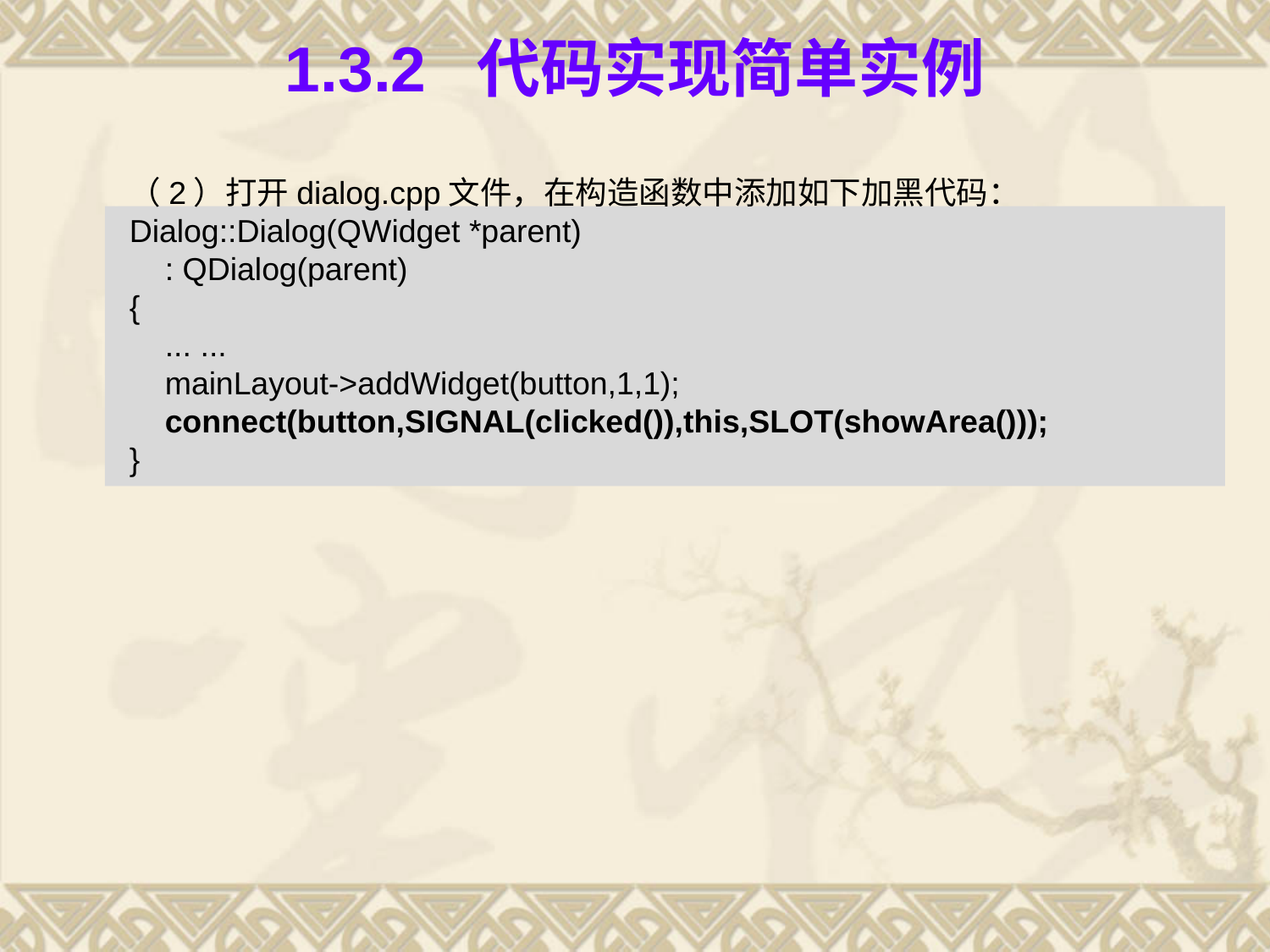

# 1.3.2  代码实现简单实例
（2）打开dialog.cpp文件，在构造函数中添加如下加黑代码：
Dialog::Dialog(QWidget *parent)
    : QDialog(parent)
{
    ... ...
    mainLayout->addWidget(button,1,1);
    connect(button,SIGNAL(clicked()),this,SLOT(showArea()));
}